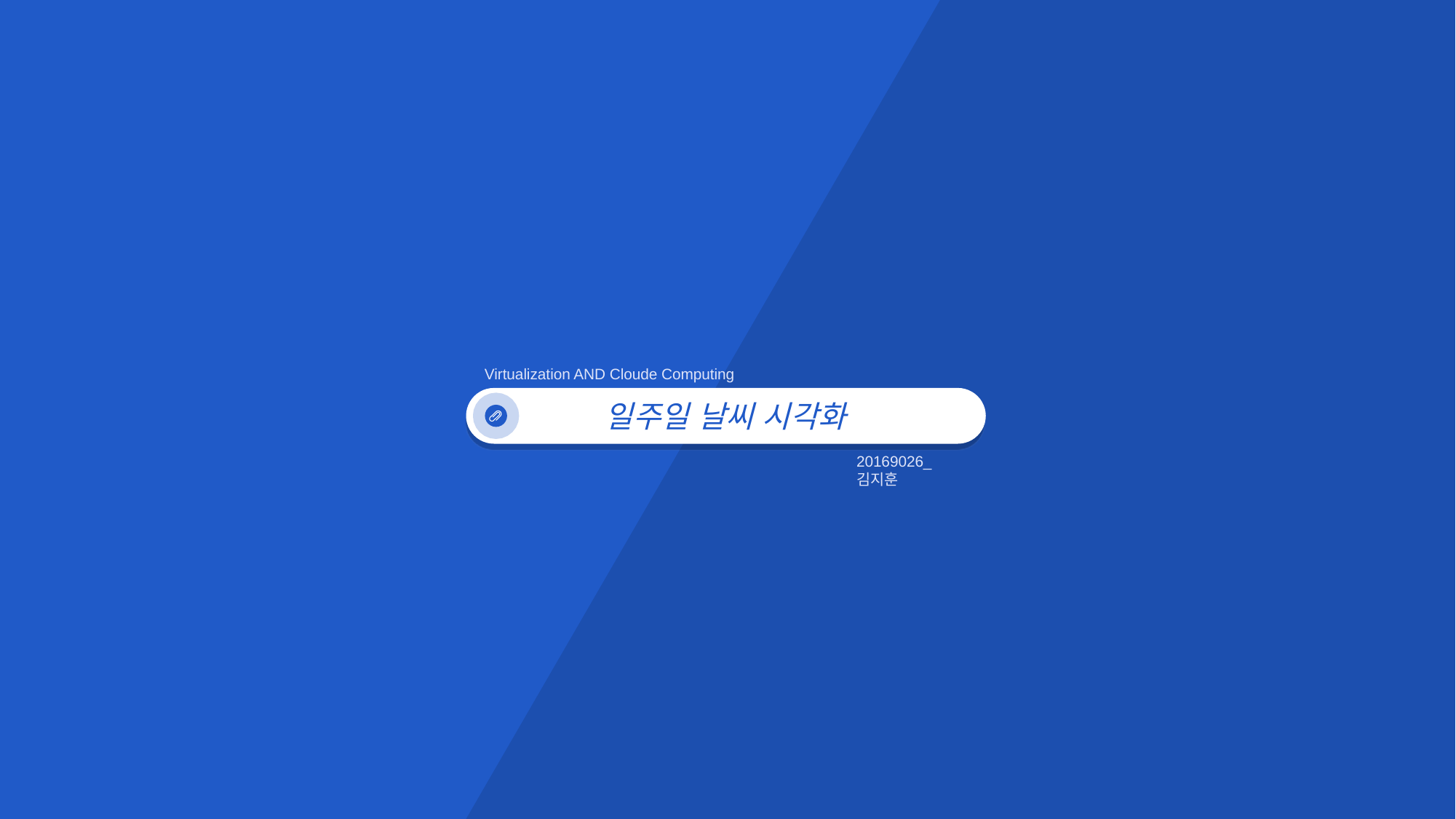

Virtualization AND Cloude Computing
일주일 날씨 시각화

20169026_김지훈